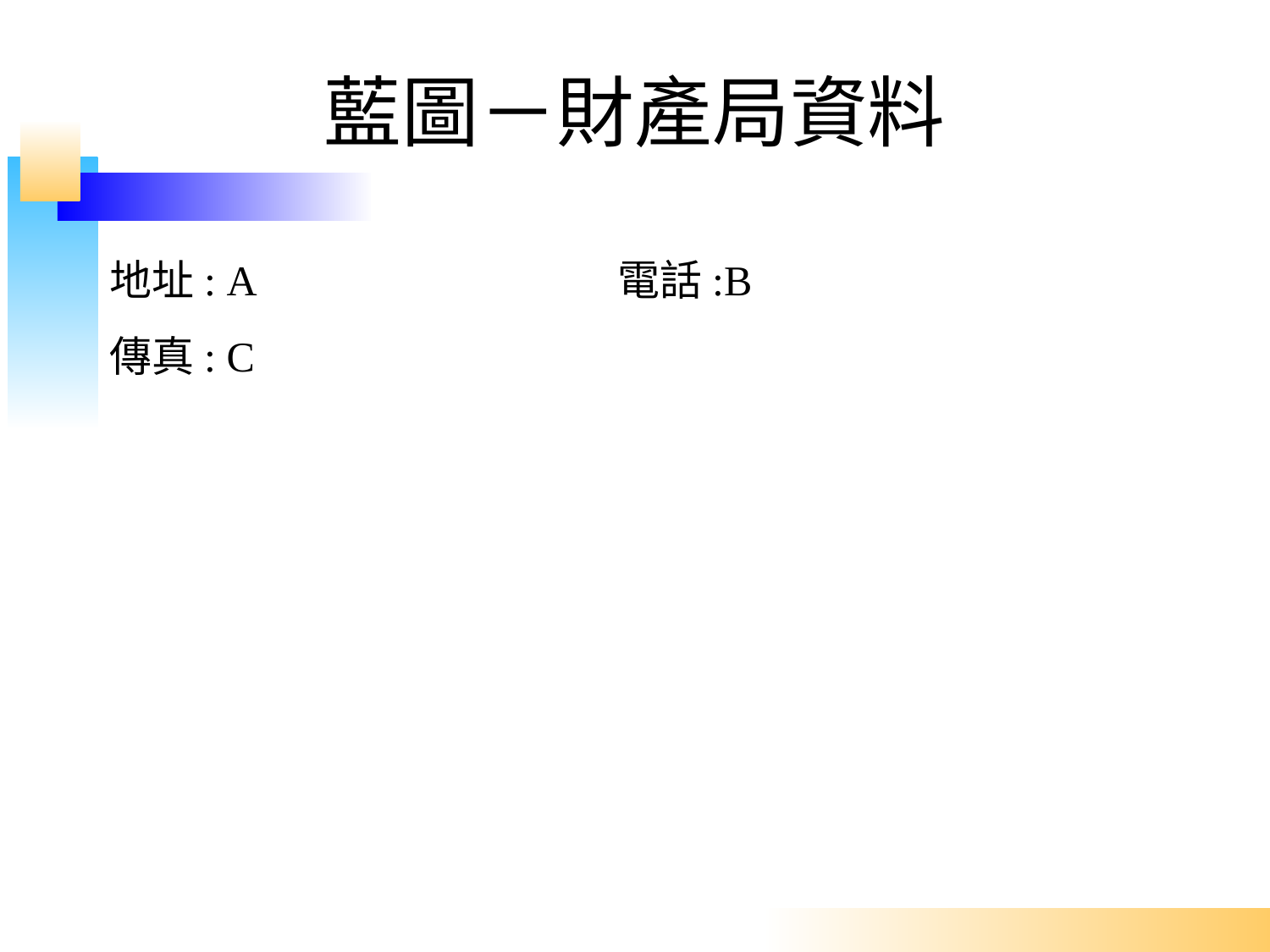

# 藍圖－財產局資料
地址: A			電話:B
傳真: C